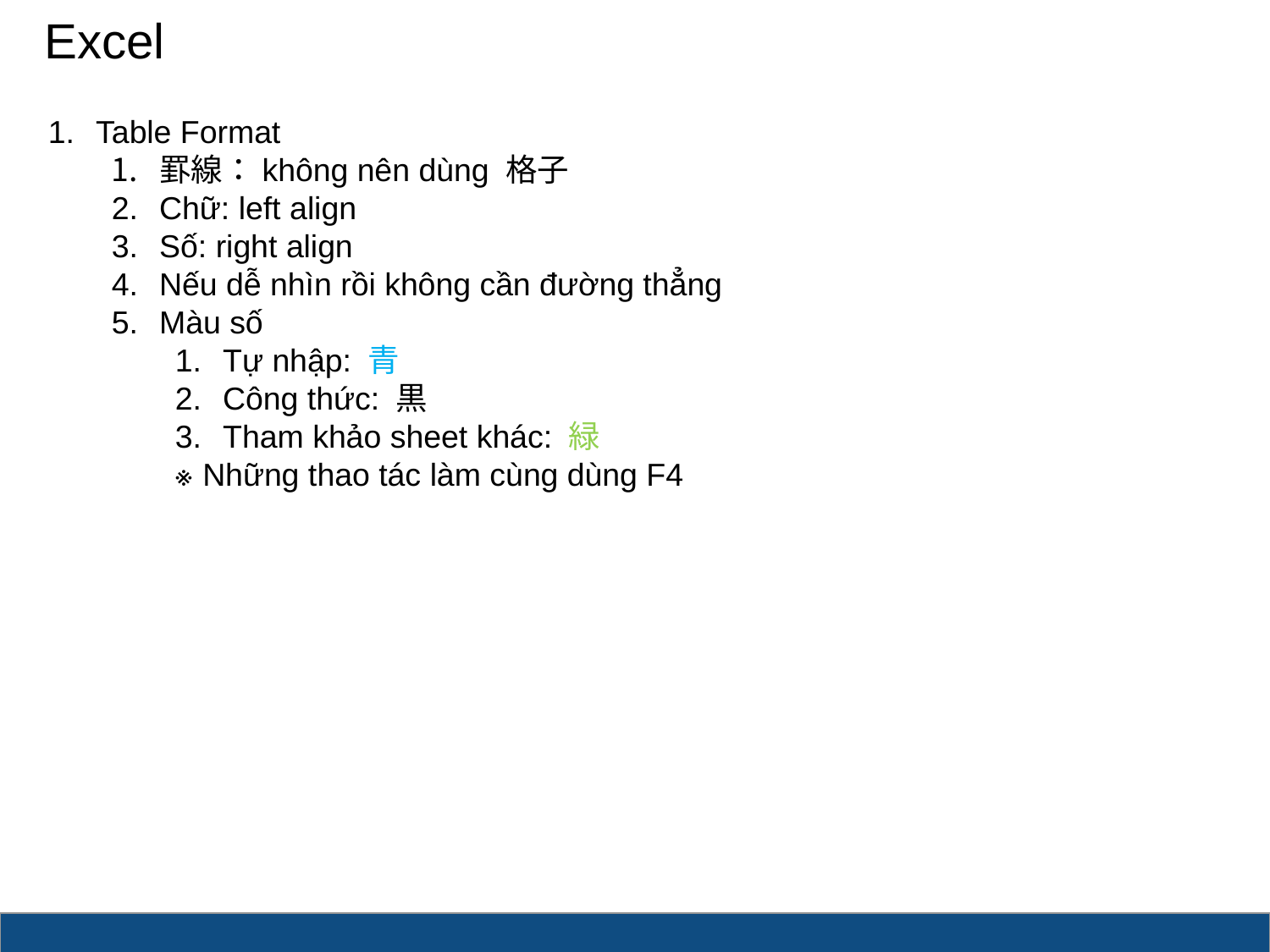

Excel
Table Format
罫線：không nên dùng 格子
Chữ: left align
Số: right align
Nếu dễ nhìn rồi không cần đường thẳng
Màu số
Tự nhập: 青
Công thức: 黒
Tham khảo sheet khác: 緑
※ Những thao tác làm cùng dùng F4